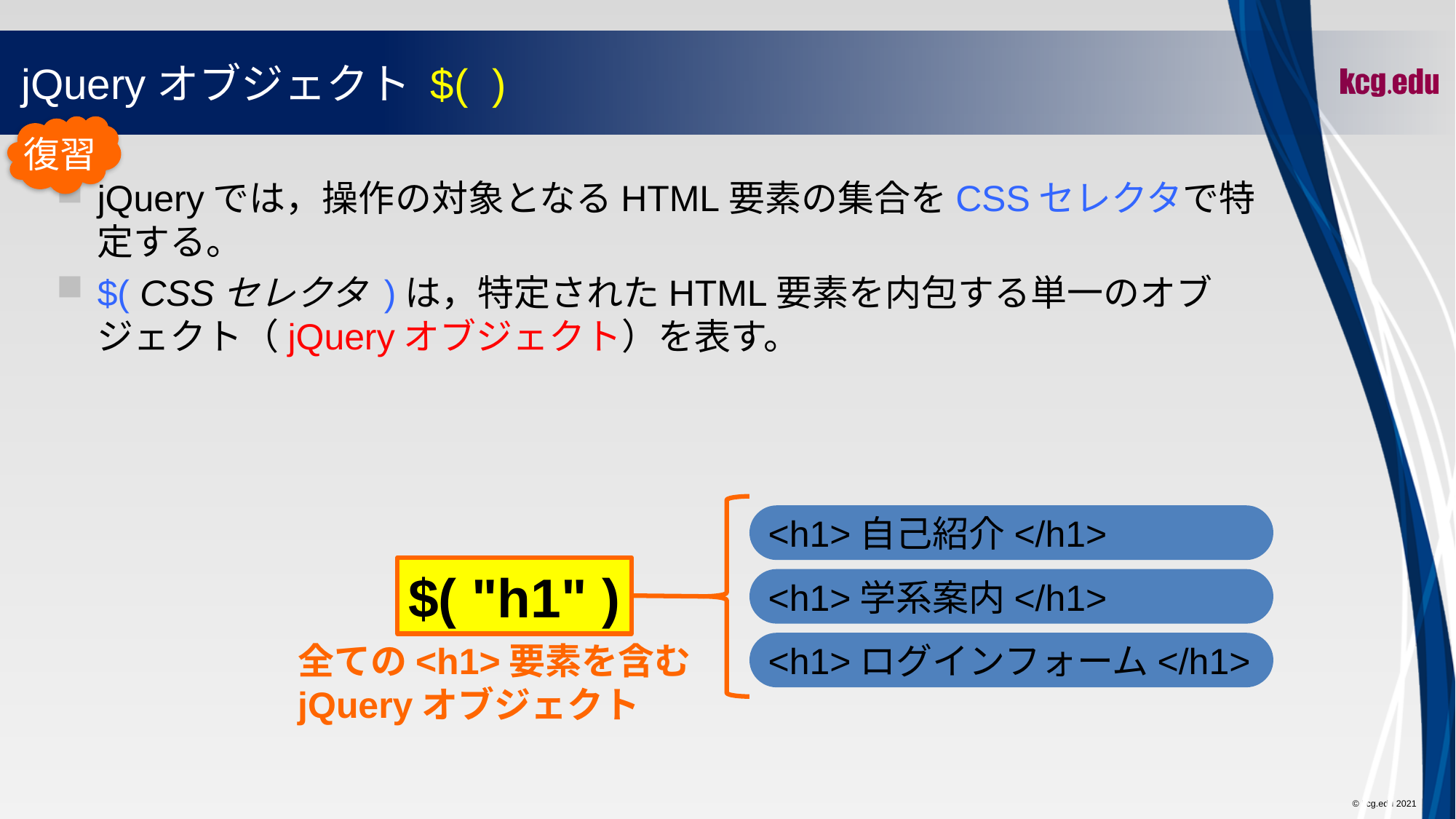

# jQueryオブジェクト $(  )
復習
jQueryでは，操作の対象となるHTML要素の集合をCSSセレクタで特定する。
$( CSSセレクタ )は，特定されたHTML要素を内包する単一のオブジェクト（jQueryオブジェクト）を表す。

<h1>自己紹介</h1>
$( "h1" )
<h1>学系案内</h1>
<h1>ログインフォーム</h1>
全ての<h1>要素を含むjQueryオブジェクト